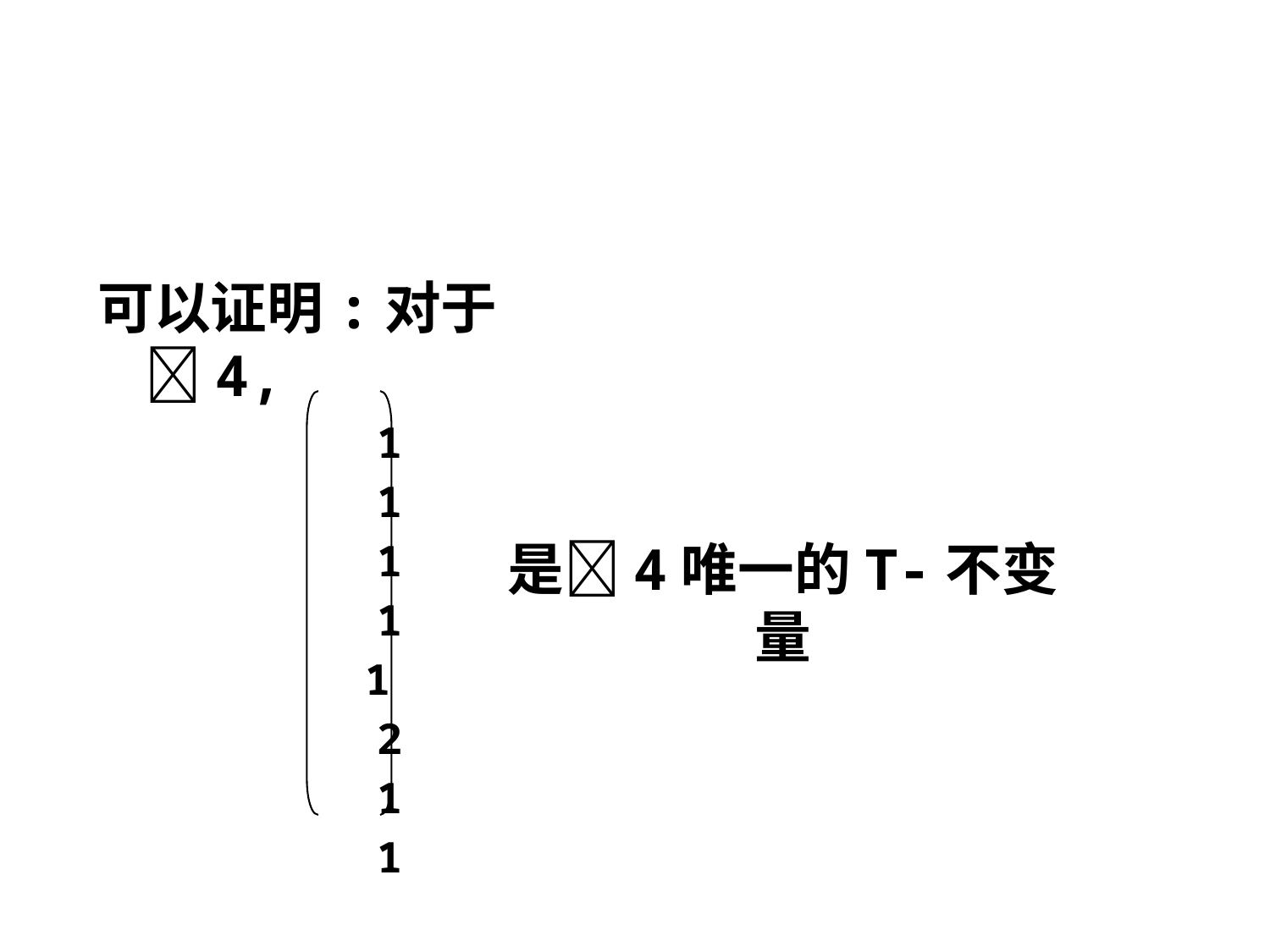

可以证明:对于∑4,
           1
           1
           1
           1
 	          1
           2
           1
           1

# 是∑4唯一的T-不变量